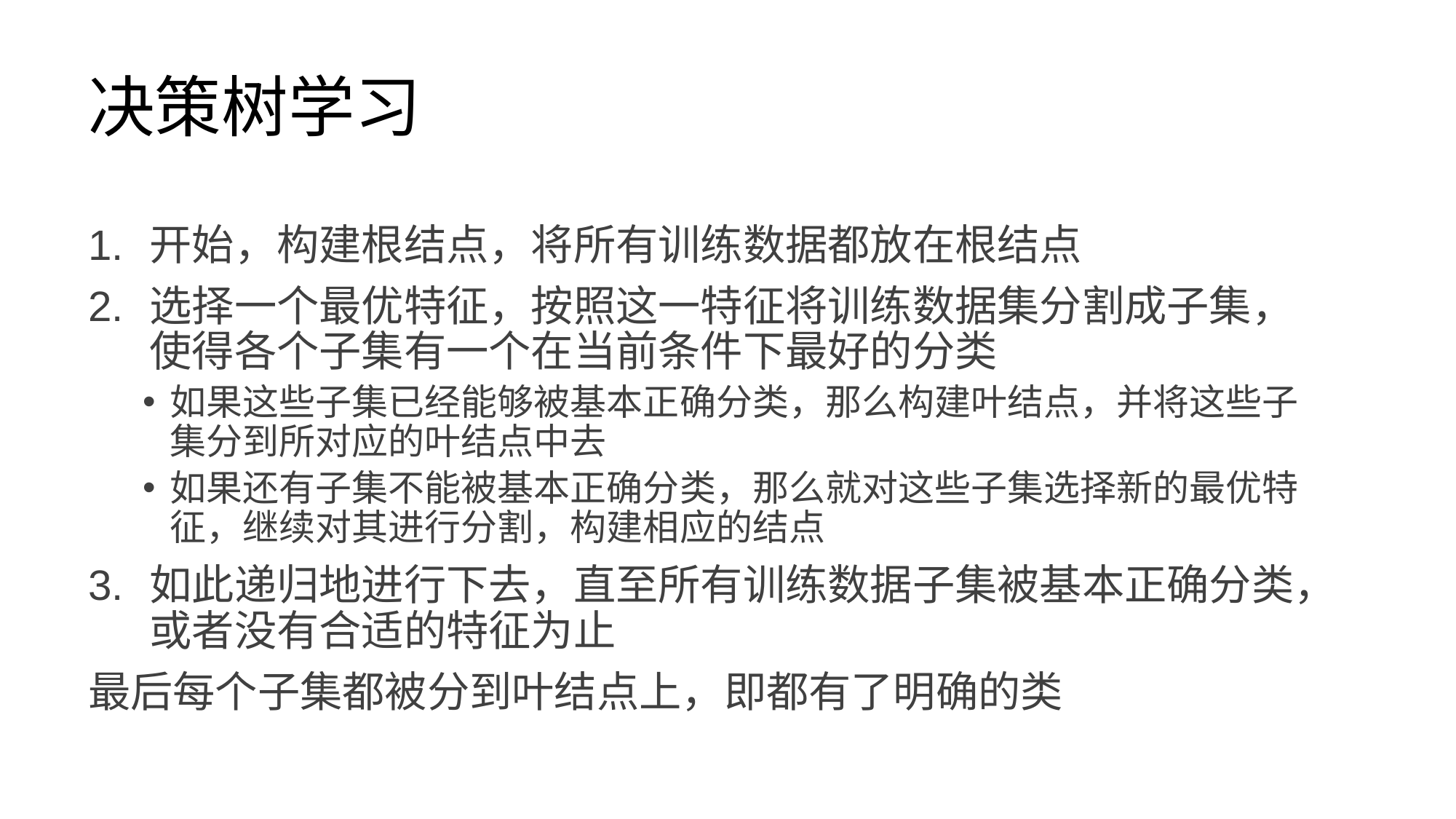

# 决策树学习
开始，构建根结点，将所有训练数据都放在根结点
选择一个最优特征，按照这一特征将训练数据集分割成子集，使得各个子集有一个在当前条件下最好的分类
如果这些子集已经能够被基本正确分类，那么构建叶结点，并将这些子集分到所对应的叶结点中去
如果还有子集不能被基本正确分类，那么就对这些子集选择新的最优特征，继续对其进行分割，构建相应的结点
如此递归地进行下去，直至所有训练数据子集被基本正确分类，或者没有合适的特征为止
最后每个子集都被分到叶结点上，即都有了明确的类